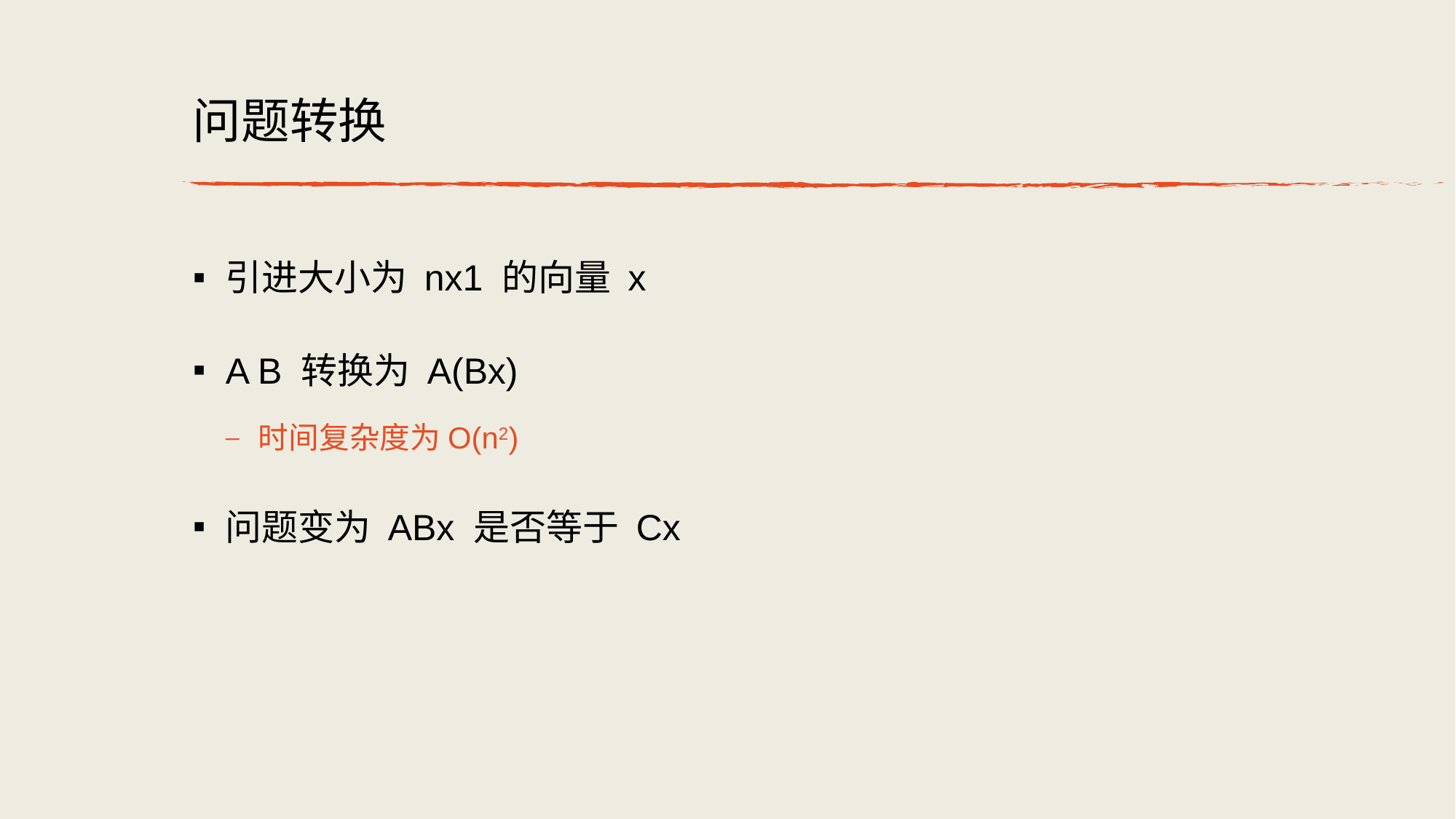

# 问题转换
引进大小为 nx1 的向量 x
A B 转换为 A(Bx)
时间复杂度为O(n2)
问题变为 ABx 是否等于 Cx